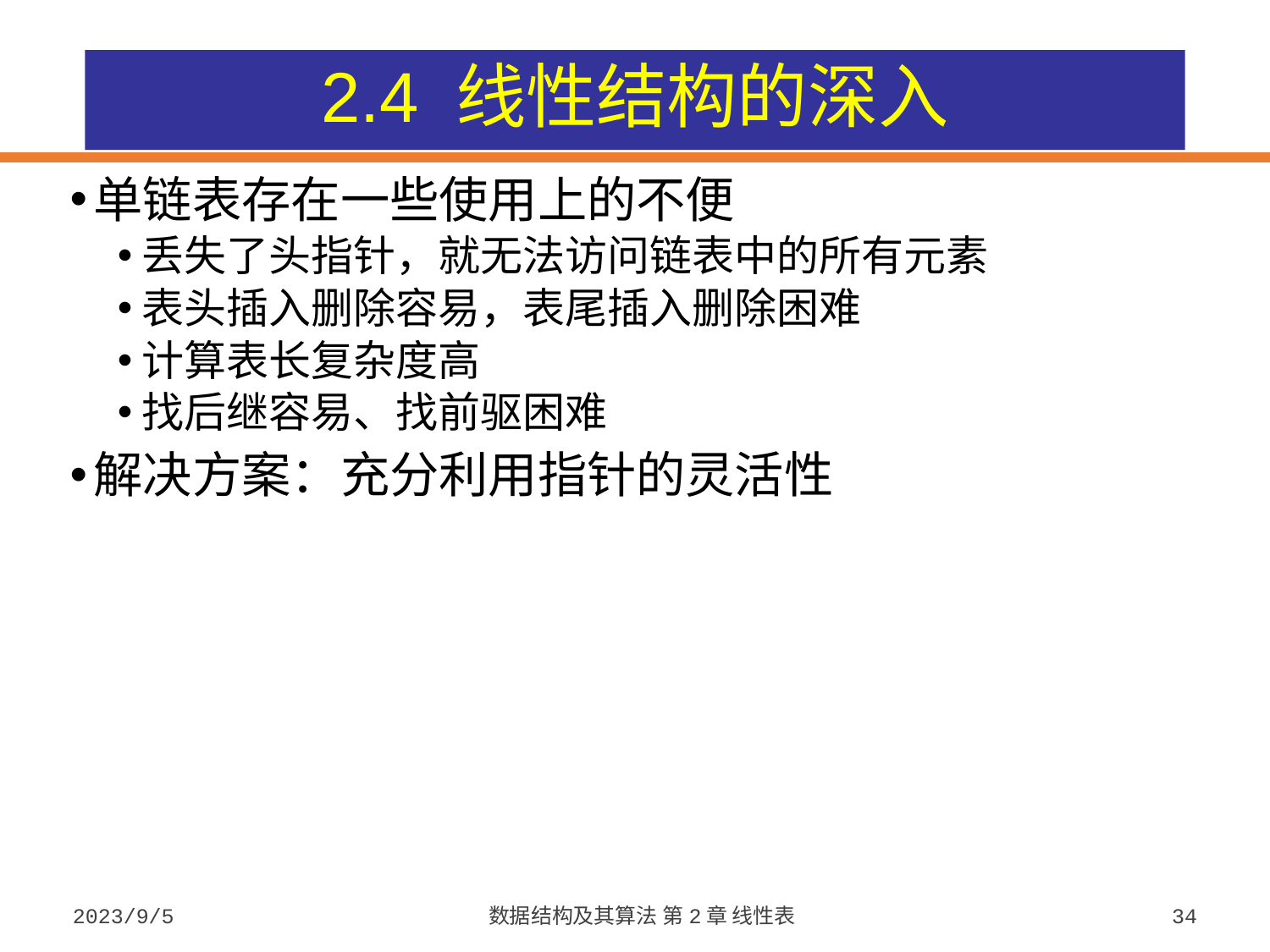

# 2.4 线性结构的深入
单链表存在一些使用上的不便
丢失了头指针，就无法访问链表中的所有元素
表头插入删除容易，表尾插入删除困难
计算表长复杂度高
找后继容易、找前驱困难
解决方案：充分利用指针的灵活性
2023/9/5
数据结构及其算法 第2章 线性表
34